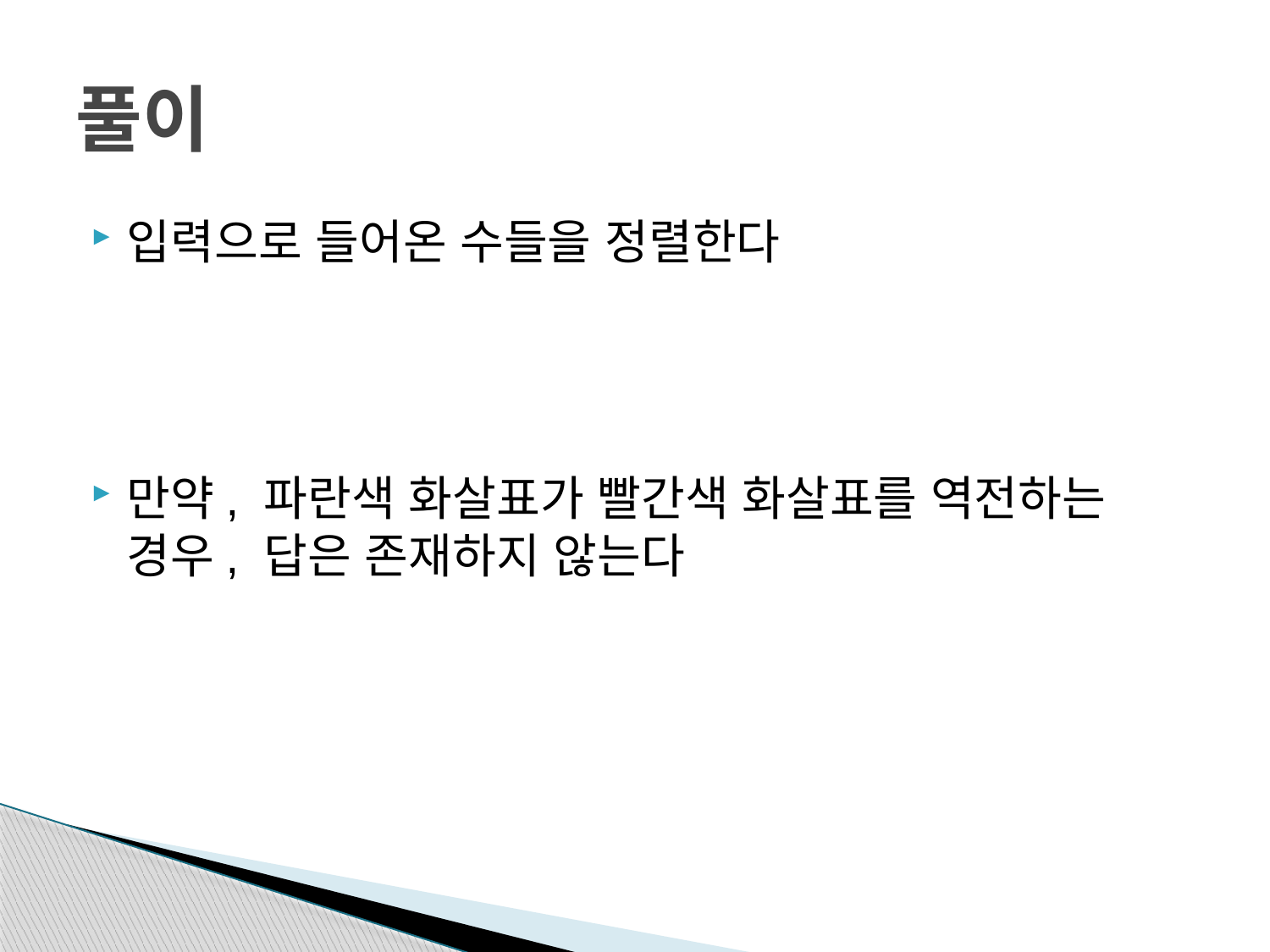

# 풀이
입력으로 들어온 수들을 정렬한다

만약, 파란색 화살표가 빨간색 화살표를 역전하는 경우, 답은 존재하지 않는다